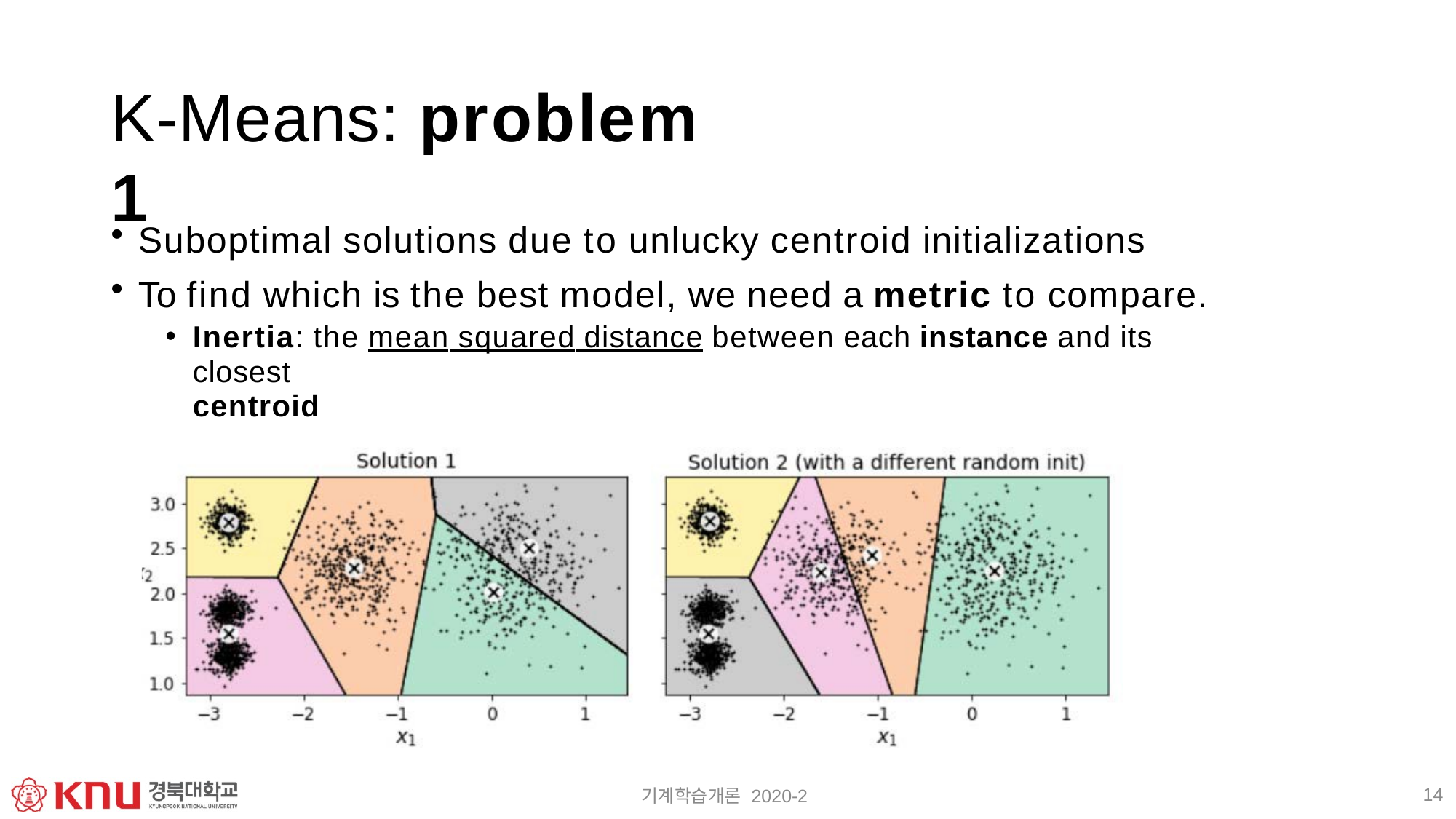

# K-Means: problem 1
Suboptimal solutions due to unlucky centroid initializations
To find which is the best model, we need a metric to compare.
Inertia: the mean squared distance between each instance and its closest
centroid

14
기계학습개론 2020-2